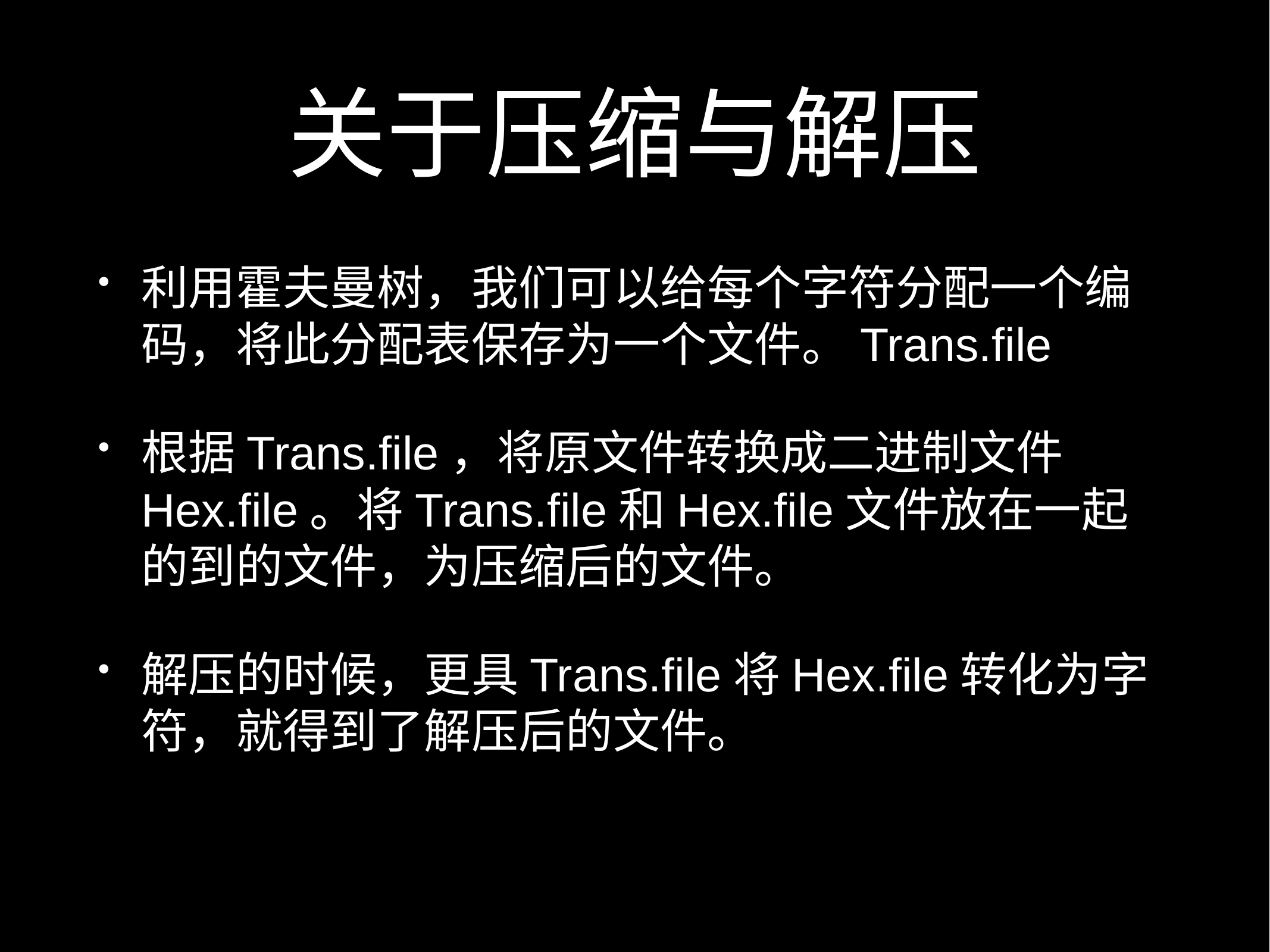

# 关于压缩与解压
利用霍夫曼树，我们可以给每个字符分配一个编码，将此分配表保存为一个文件。Trans.file
根据Trans.file，将原文件转换成二进制文件Hex.file。将Trans.file和Hex.file文件放在一起的到的文件，为压缩后的文件。
解压的时候，更具Trans.file将Hex.file转化为字符，就得到了解压后的文件。